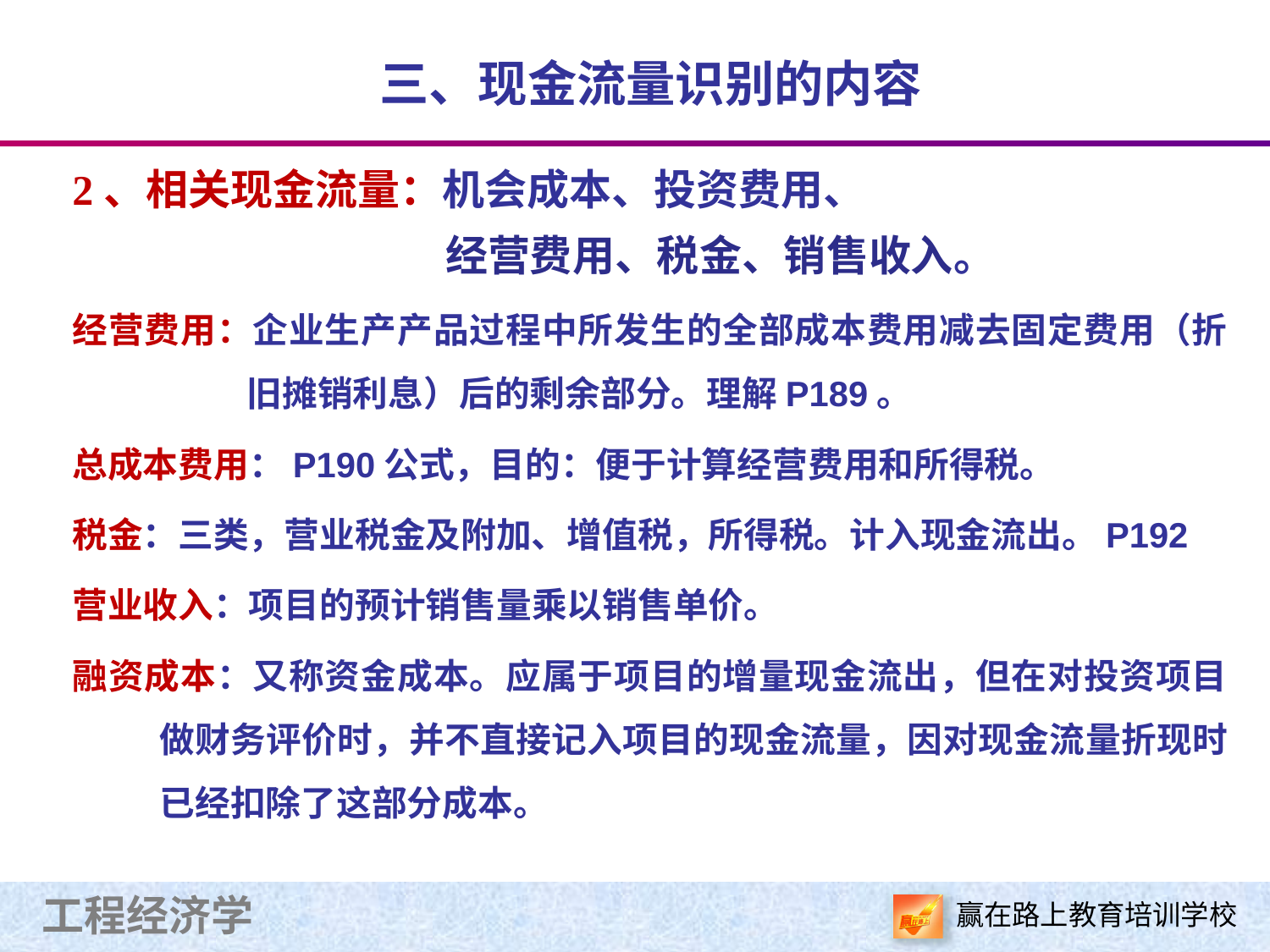

# 三、现金流量识别的内容
2、相关现金流量：机会成本、投资费用、
经营费用、税金、销售收入。
经营费用：企业生产产品过程中所发生的全部成本费用减去固定费用（折旧摊销利息）后的剩余部分。理解P189。
总成本费用：P190公式，目的：便于计算经营费用和所得税。
税金：三类，营业税金及附加、增值税，所得税。计入现金流出。P192
营业收入：项目的预计销售量乘以销售单价。
融资成本：又称资金成本。应属于项目的增量现金流出，但在对投资项目做财务评价时，并不直接记入项目的现金流量，因对现金流量折现时已经扣除了这部分成本。